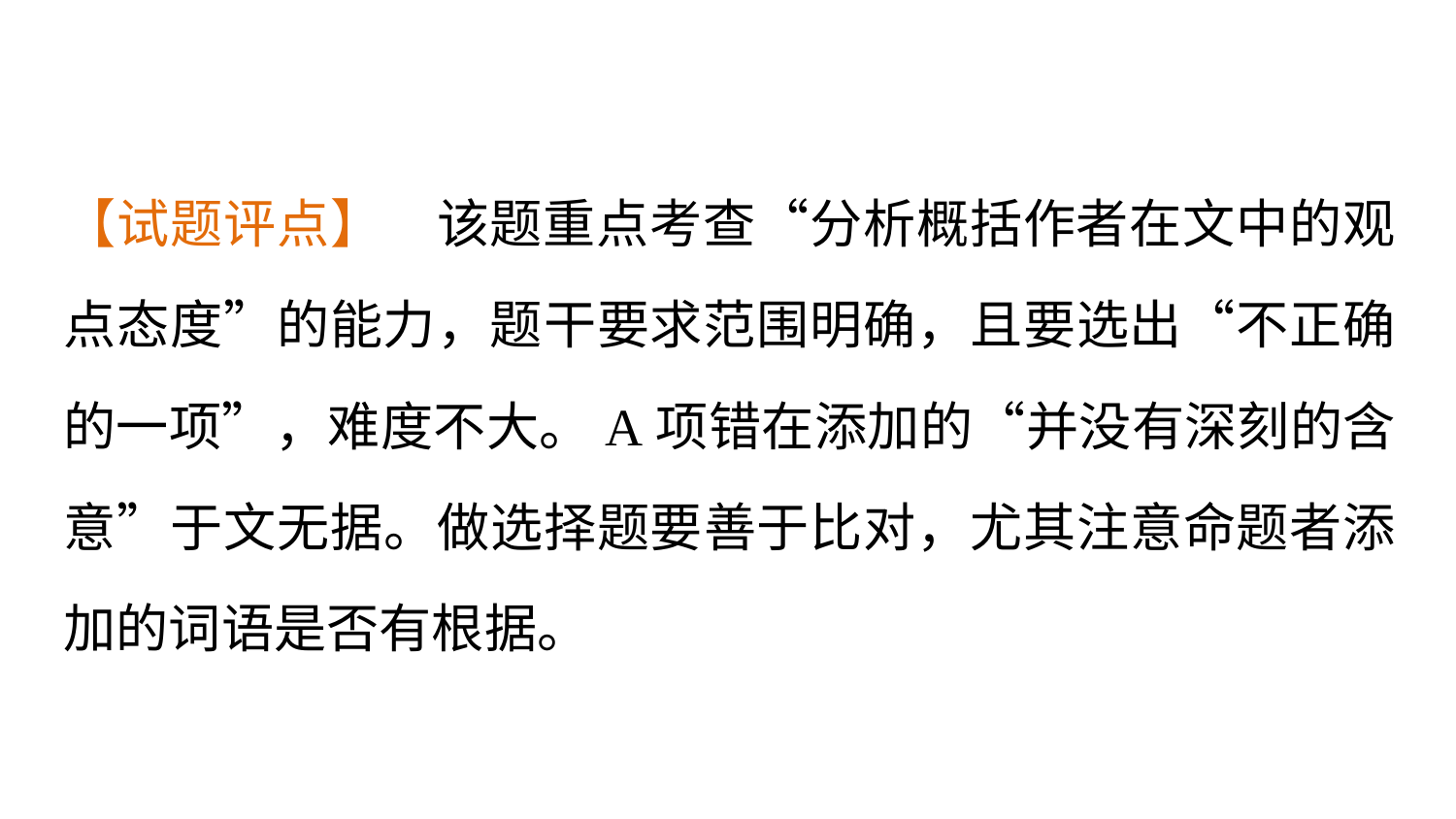

【试题评点】　该题重点考查“分析概括作者在文中的观点态度”的能力，题干要求范围明确，且要选出“不正确的一项”，难度不大。A项错在添加的“并没有深刻的含意”于文无据。做选择题要善于比对，尤其注意命题者添加的词语是否有根据。